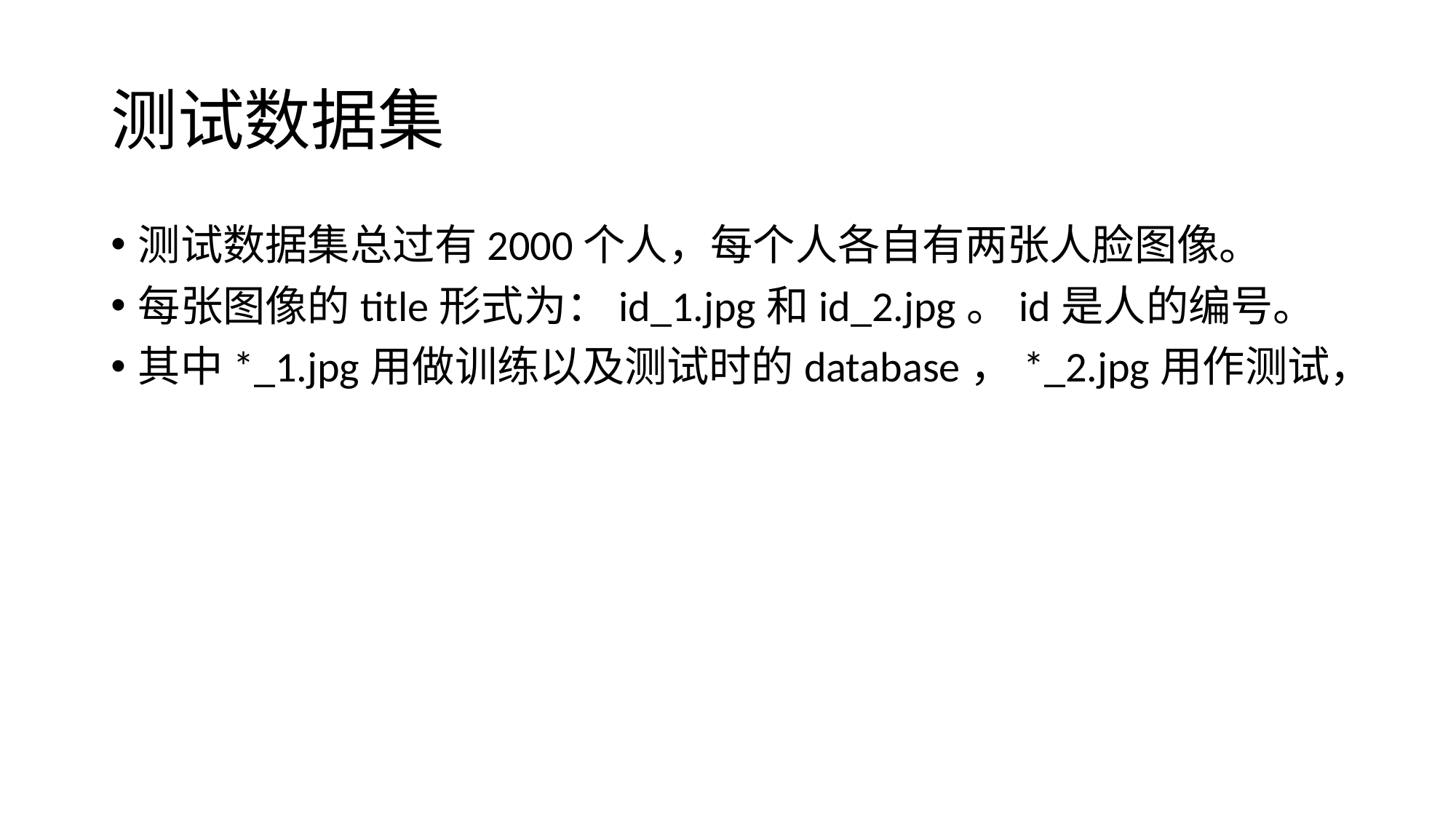

# 测试数据集
测试数据集总过有2000个人，每个人各自有两张人脸图像。
每张图像的title形式为：id_1.jpg和id_2.jpg。id是人的编号。
其中*_1.jpg用做训练以及测试时的database，*_2.jpg用作测试，